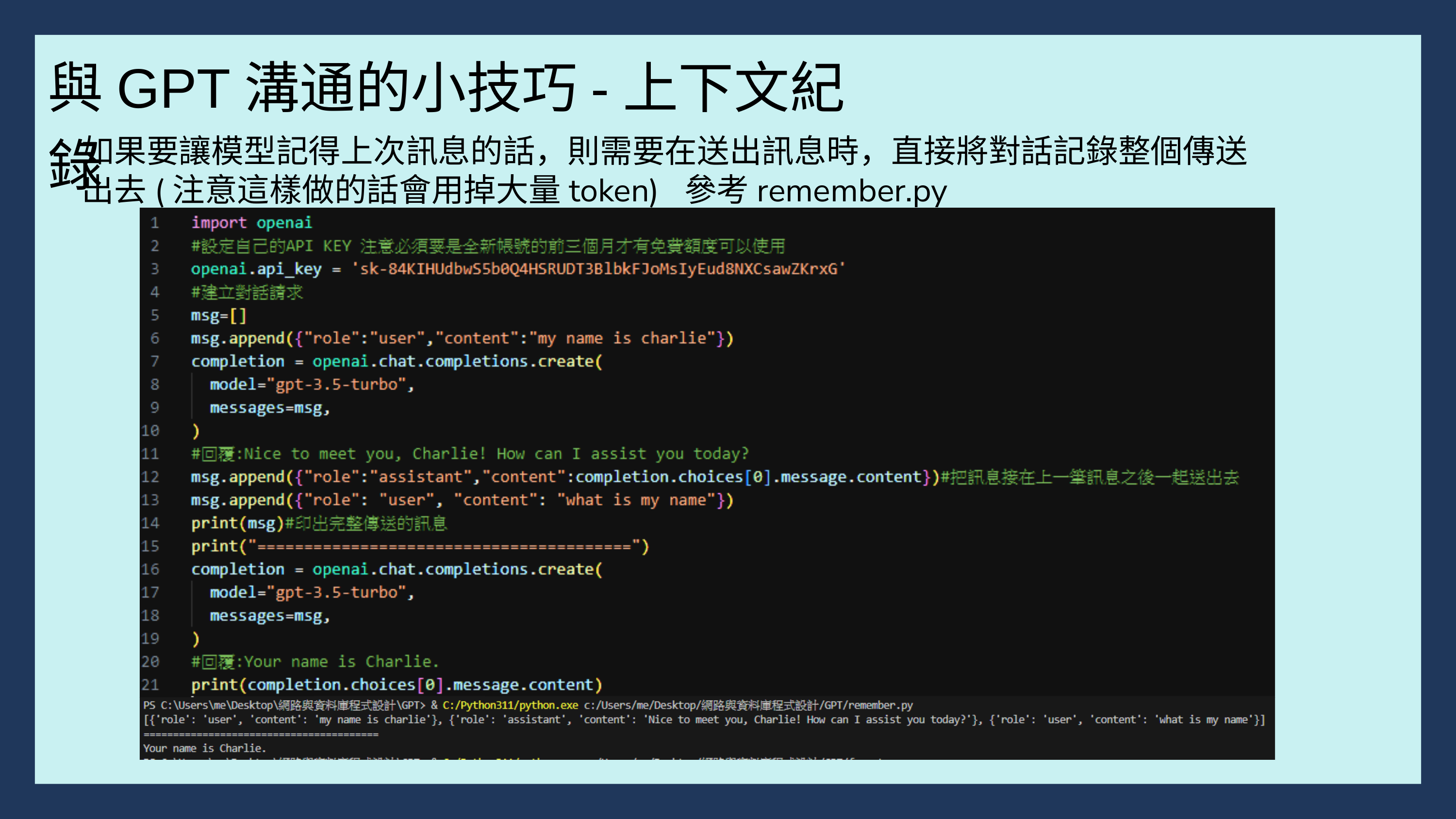

與GPT溝通的小技巧-上下文紀錄
如果要讓模型記得上次訊息的話，則需要在送出訊息時，直接將對話記錄整個傳送出去(注意這樣做的話會用掉大量token)  參考remember.py